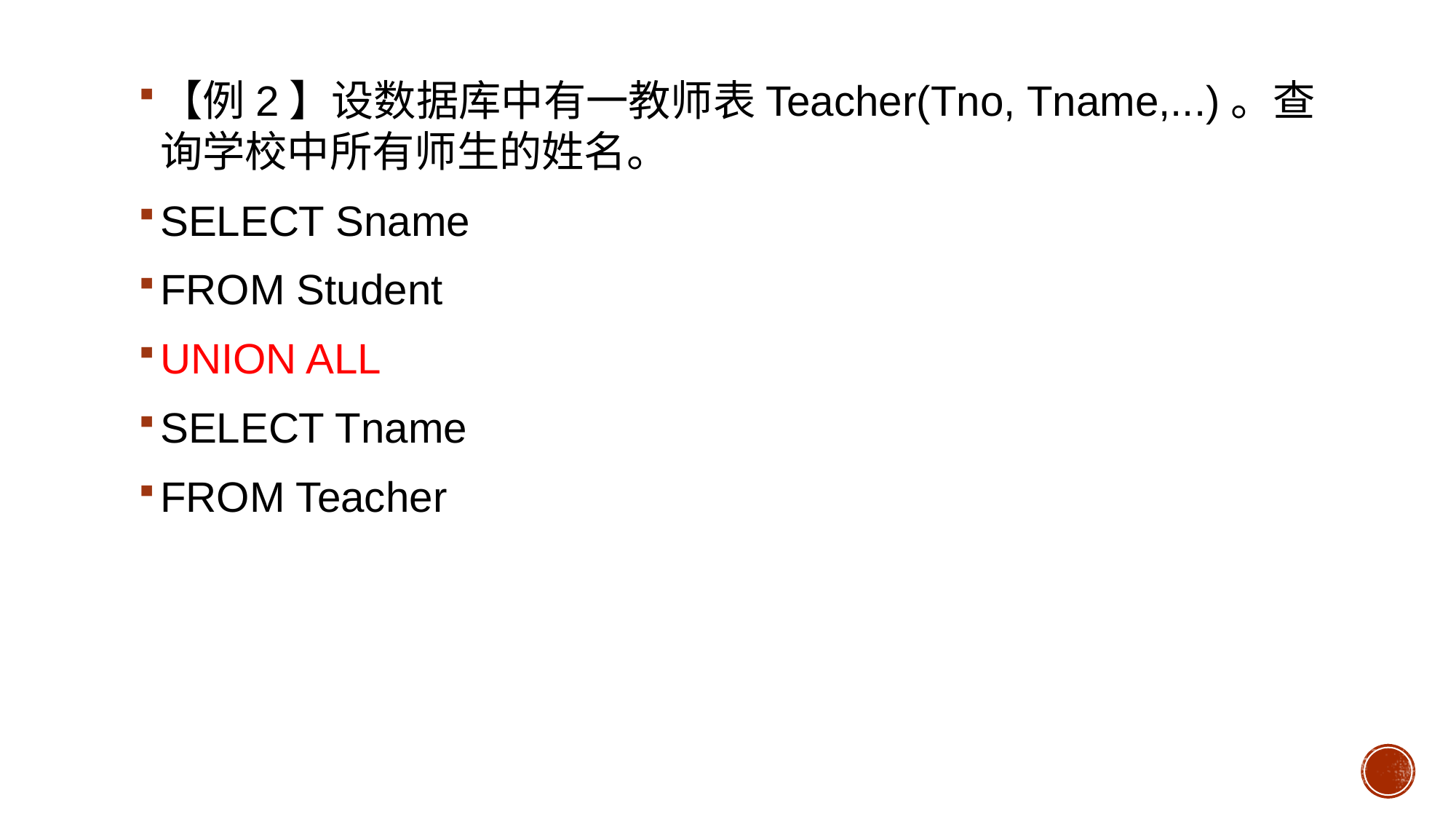

【例2】设数据库中有一教师表Teacher(Tno, Tname,...)。查询学校中所有师生的姓名。
SELECT Sname
FROM Student
UNION ALL
SELECT Tname
FROM Teacher
6